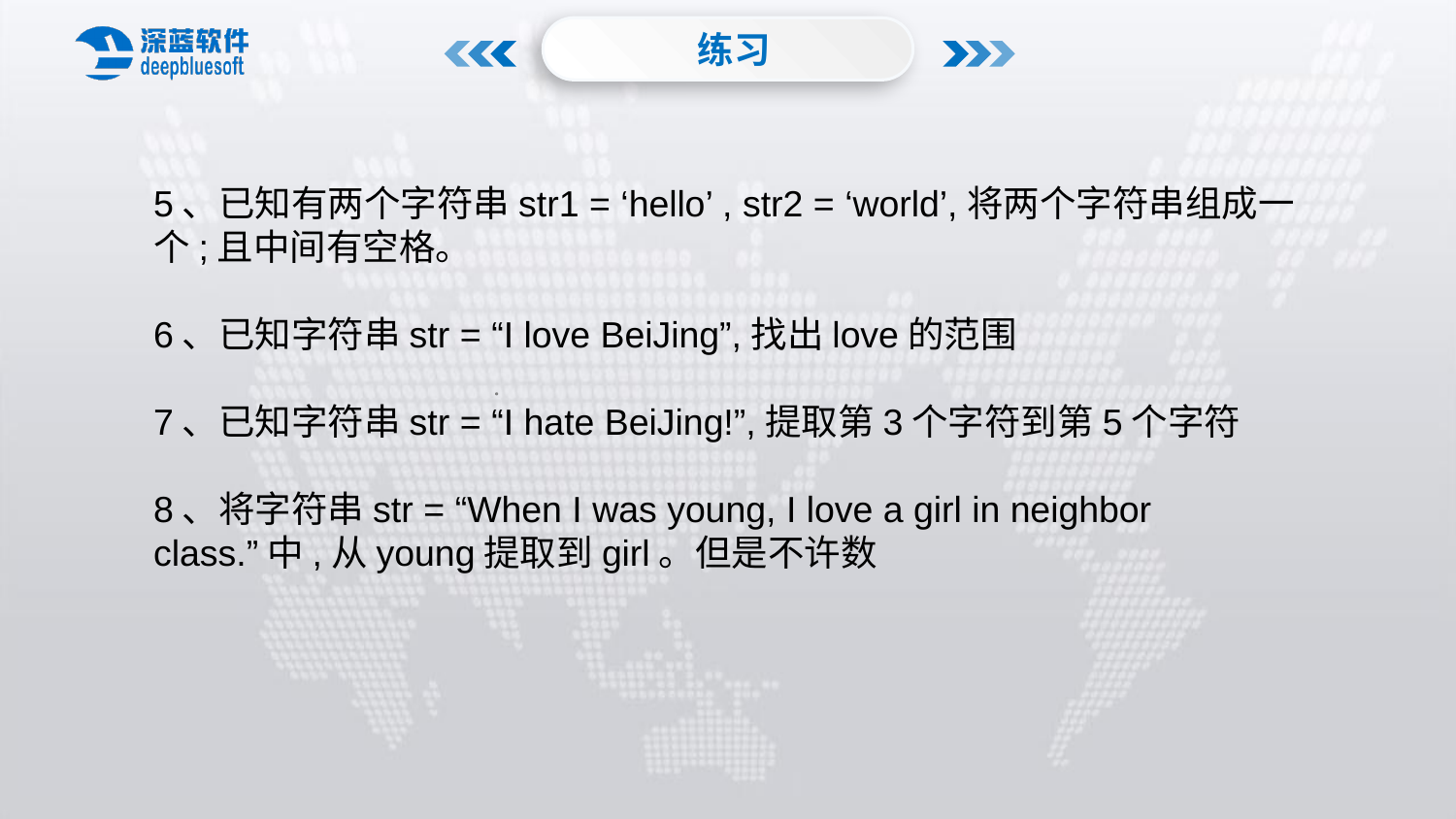

练习

5、已知有两个字符串str1 = ‘hello’ , str2 = ‘world’,将两个字符串组成一个;且中间有空格。

6、已知字符串str = “I love BeiJing”,找出love的范围

7、已知字符串str = “I hate BeiJing!”,提取第3个字符到第5个字符

8、将字符串str = “When I was young, I love a girl in neighbor class.”中,从young提取到girl。但是不许数